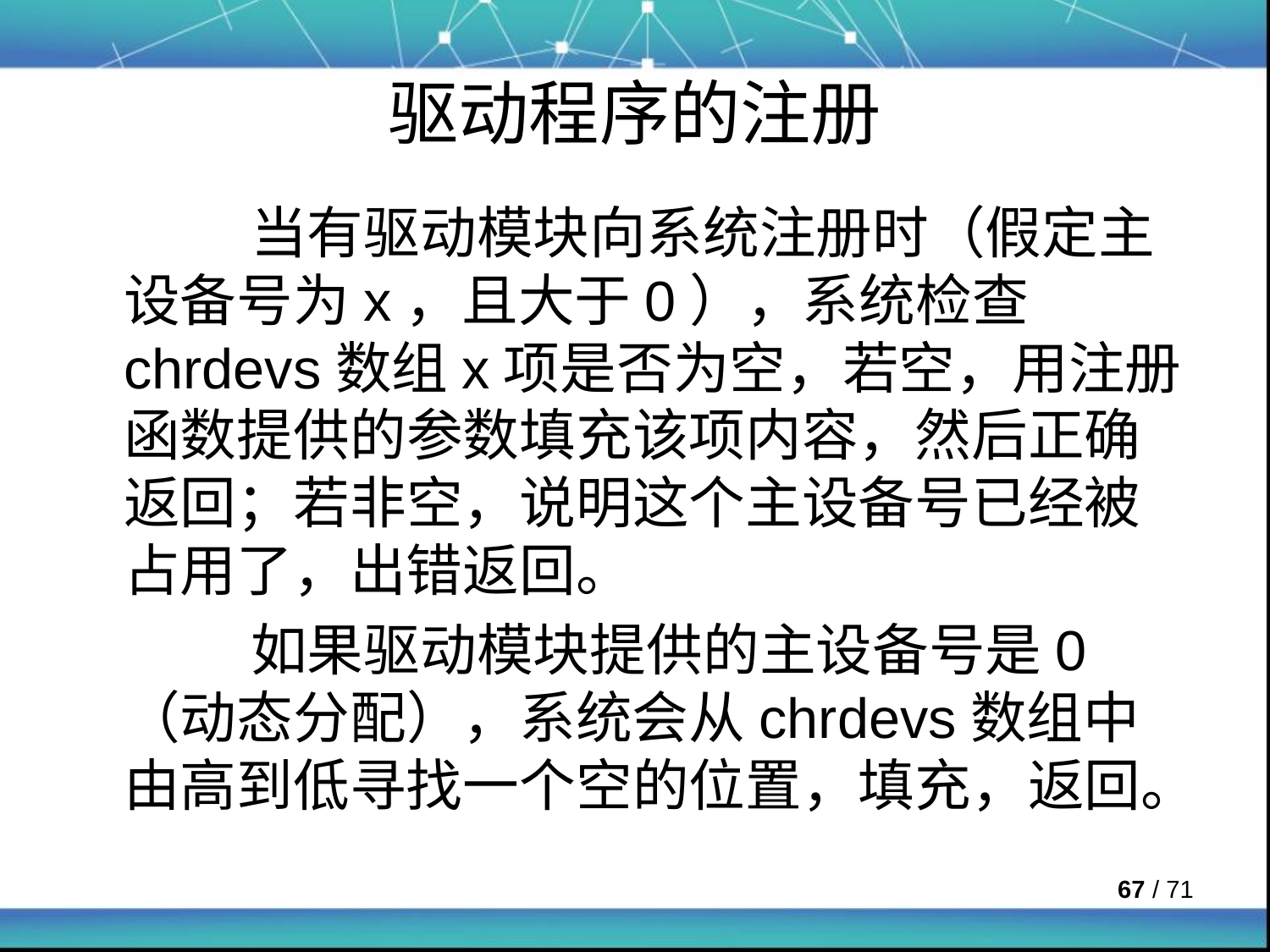

# 驱动程序的注册
		当有驱动模块向系统注册时（假定主设备号为x，且大于0），系统检查chrdevs数组x项是否为空，若空，用注册函数提供的参数填充该项内容，然后正确返回；若非空，说明这个主设备号已经被占用了，出错返回。
		如果驱动模块提供的主设备号是0（动态分配），系统会从chrdevs数组中由高到低寻找一个空的位置，填充，返回。
67 / 71